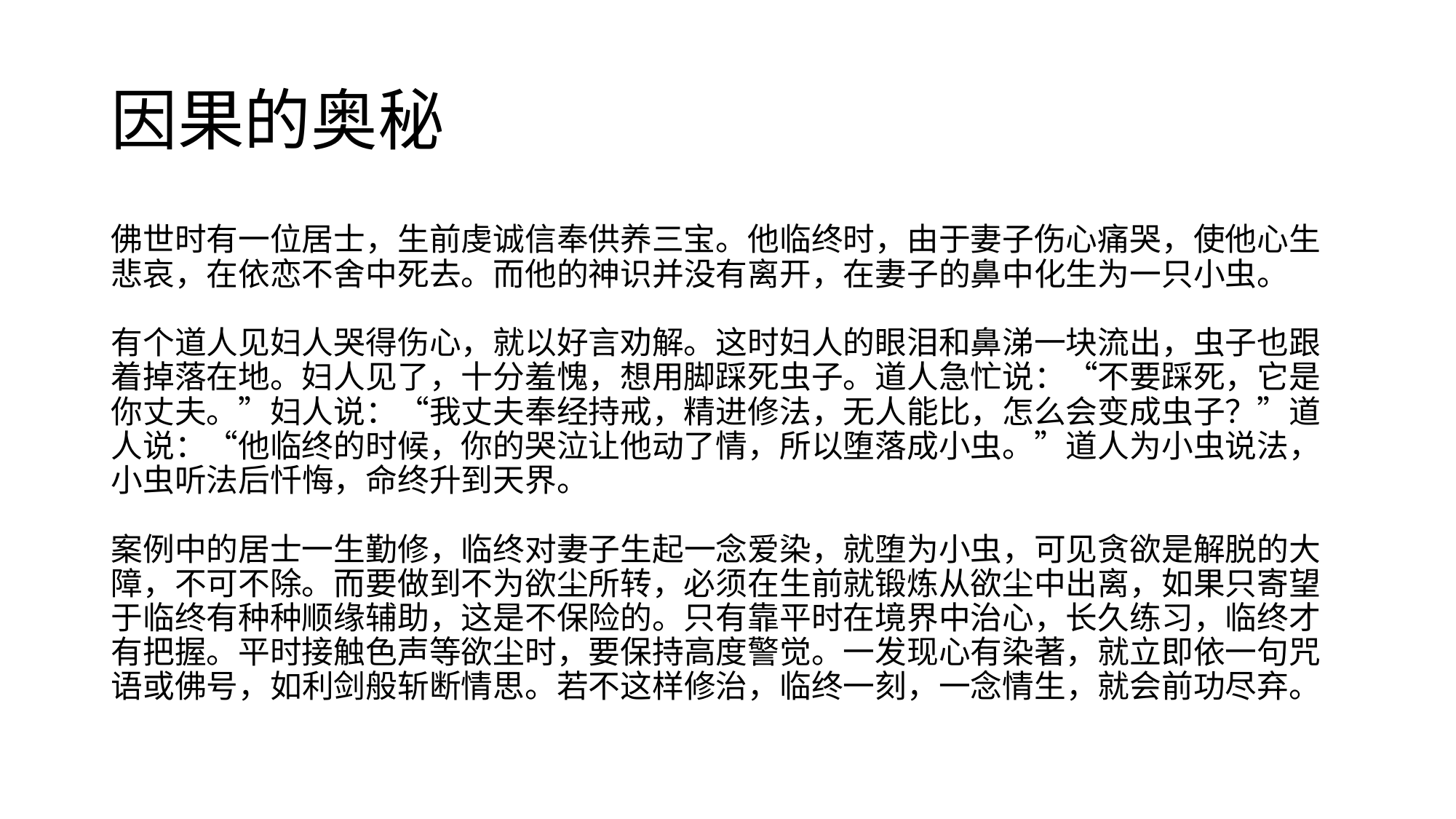

# 因果的奥秘
佛世时有一位居士，生前虔诚信奉供养三宝。他临终时，由于妻子伤心痛哭，使他心生悲哀，在依恋不舍中死去。而他的神识并没有离开，在妻子的鼻中化生为一只小虫。

有个道人见妇人哭得伤心，就以好言劝解。这时妇人的眼泪和鼻涕一块流出，虫子也跟着掉落在地。妇人见了，十分羞愧，想用脚踩死虫子。道人急忙说：“不要踩死，它是你丈夫。”妇人说：“我丈夫奉经持戒，精进修法，无人能比，怎么会变成虫子？”道人说：“他临终的时候，你的哭泣让他动了情，所以堕落成小虫。”道人为小虫说法，小虫听法后忏悔，命终升到天界。

案例中的居士一生勤修，临终对妻子生起一念爱染，就堕为小虫，可见贪欲是解脱的大障，不可不除。而要做到不为欲尘所转，必须在生前就锻炼从欲尘中出离，如果只寄望于临终有种种顺缘辅助，这是不保险的。只有靠平时在境界中治心，长久练习，临终才有把握。平时接触色声等欲尘时，要保持高度警觉。一发现心有染著，就立即依一句咒语或佛号，如利剑般斩断情思。若不这样修治，临终一刻，一念情生，就会前功尽弃。